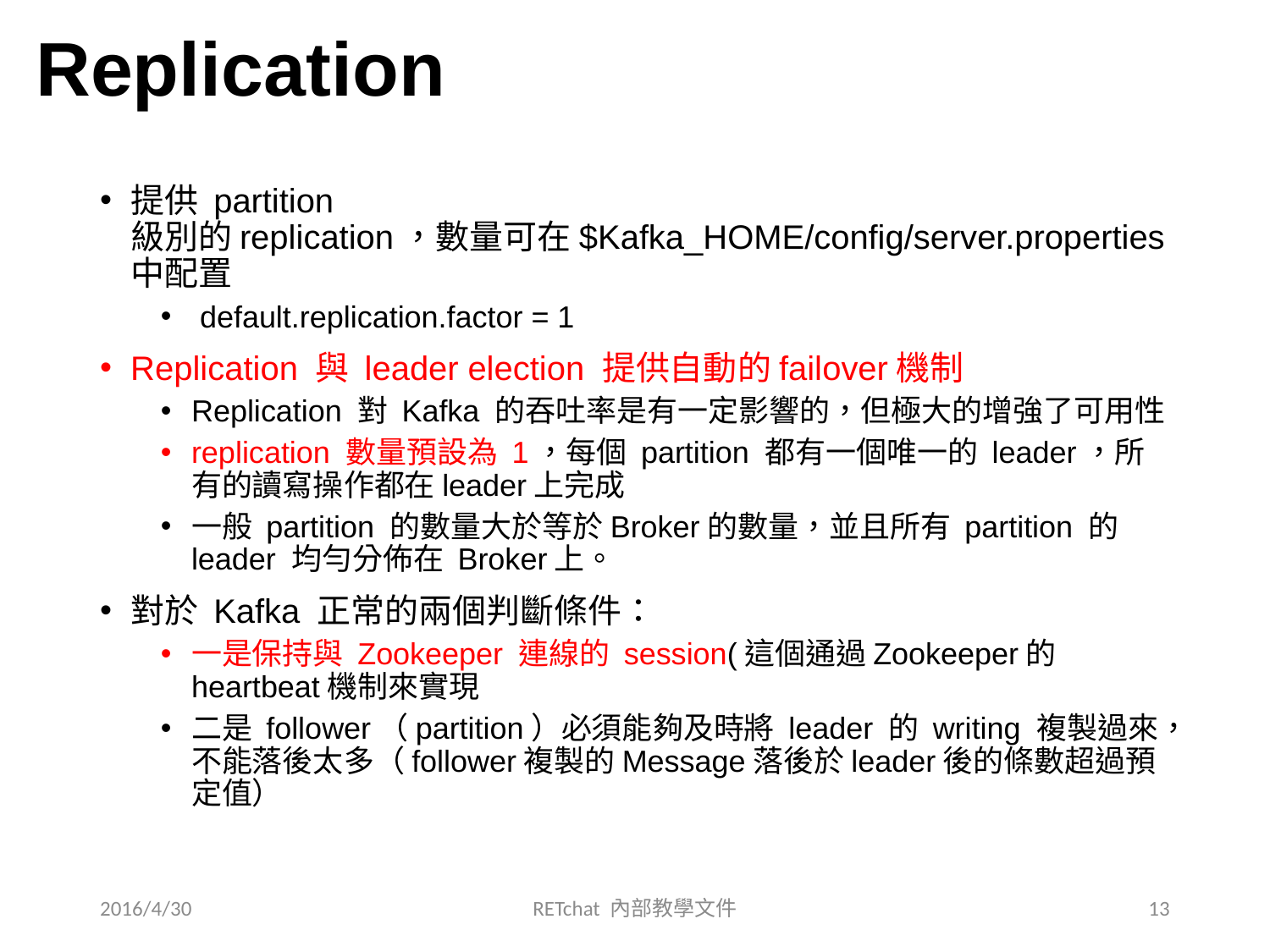

# Replication
提供 partition 級別的replication，數量可在$Kafka_HOME/config/server.properties中配置
 default.replication.factor = 1
Replication 與 leader election 提供自動的failover機制
Replication 對 Kafka 的吞吐率是有一定影響的，但極大的增強了可用性
replication 數量預設為 1，每個 partition 都有一個唯一的 leader，所有的讀寫操作都在leader上完成
一般 partition 的數量大於等於Broker的數量，並且所有 partition 的 leader 均勻分佈在 Broker上。
對於 Kafka 正常的兩個判斷條件：
一是保持與 Zookeeper 連線的 session(這個通過Zookeeper的heartbeat機制來實現
二是 follower（partition）必須能夠及時將 leader 的 writing 複製過來，不能落後太多（follower複製的Message落後於leader後的條數超過預定值）
2016/4/30
RETchat 內部教學文件
13